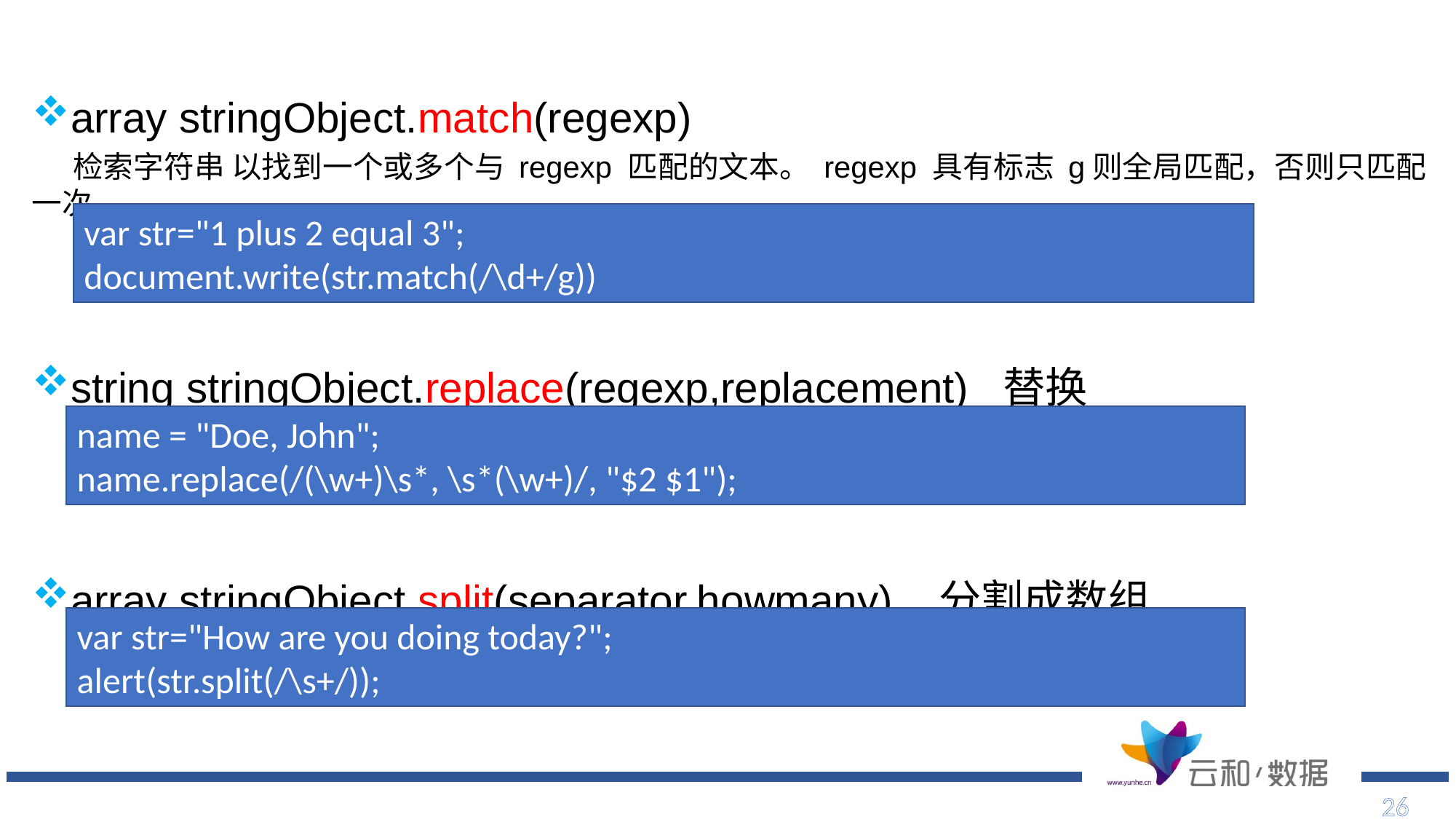

array stringObject.match(regexp)
     检索字符串 以找到一个或多个与 regexp 匹配的文本。 regexp 具有标志 g则全局匹配，否则只匹配一次

string stringObject.replace(regexp,replacement)  替换

array stringObject.split(separator,howmany)   分割成数组

var str="1 plus 2 equal 3";
document.write(str.match(/\d+/g))
name = "Doe, John";
name.replace(/(\w+)\s*, \s*(\w+)/, "$2 $1");
var str="How are you doing today?";
alert(str.split(/\s+/));